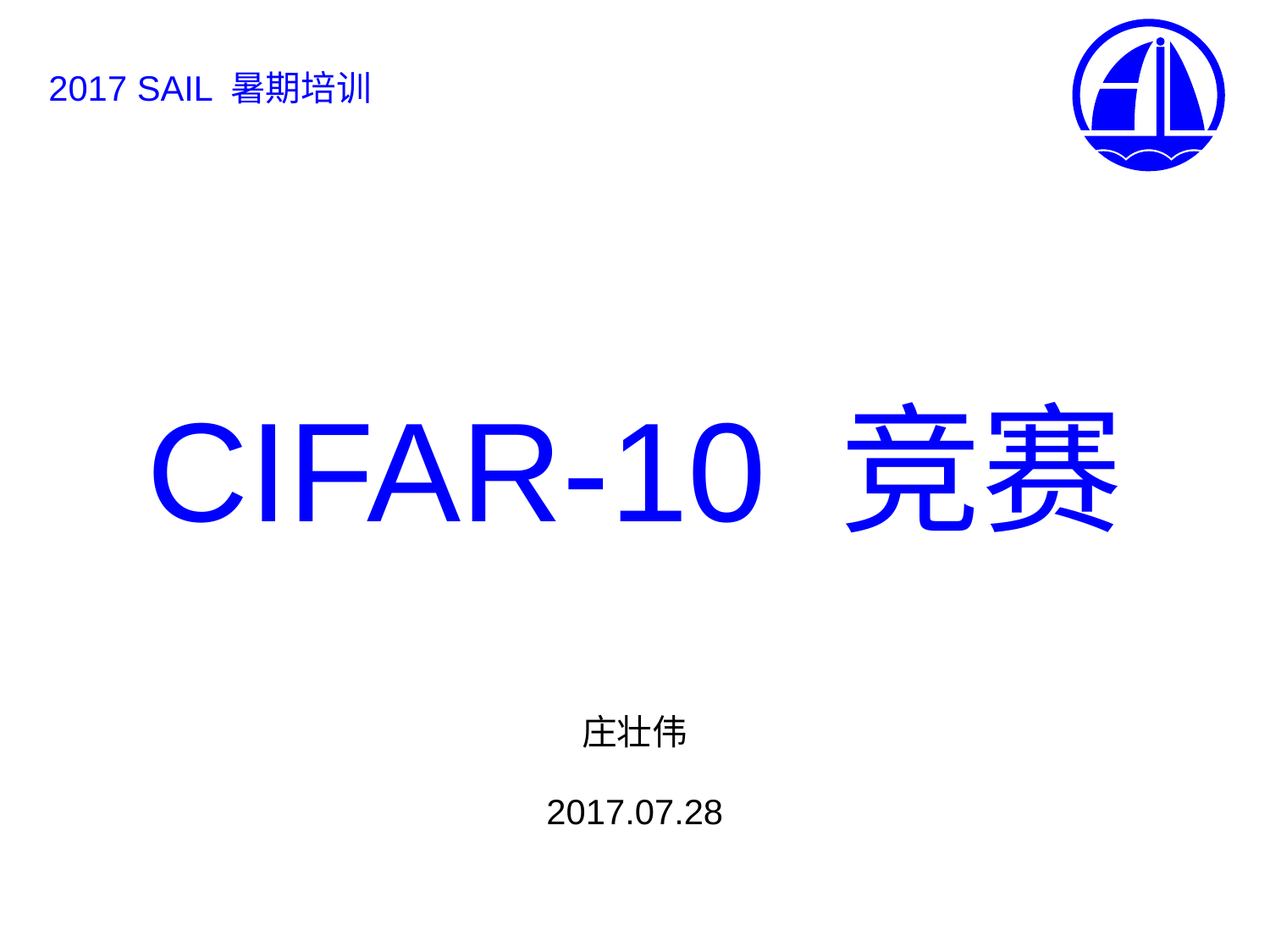

2017 SAIL 暑期培训
CIFAR-10 竞赛
庄壮伟
2017.07.28